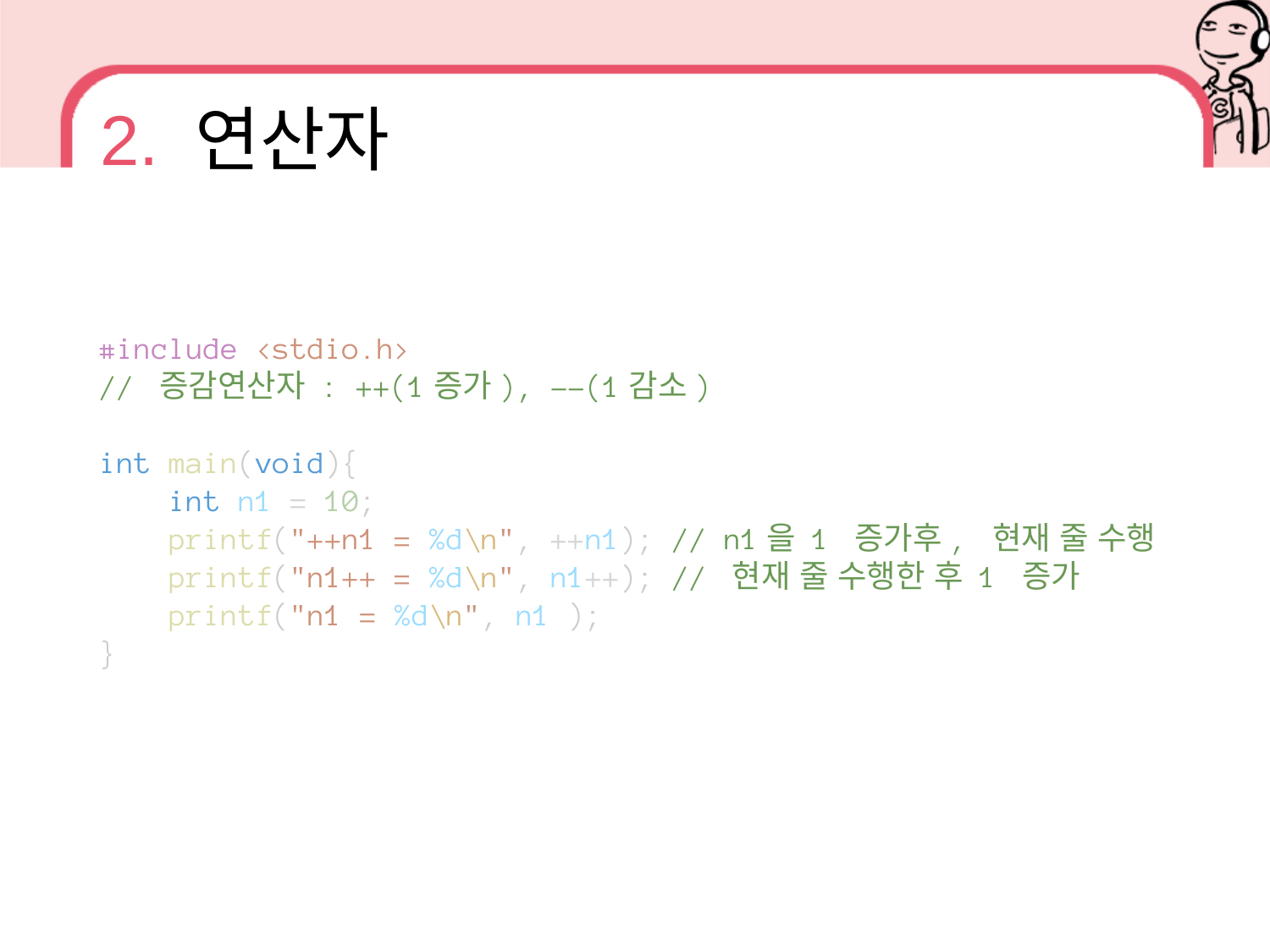

# 2. 연산자
#include <stdio.h>
// 증감연산자 : ++(1증가), --(1감소)
int main(void){
    int n1 = 10;
    printf("++n1 = %d\n", ++n1); // n1을 1 증가후, 현재 줄 수행
    printf("n1++ = %d\n", n1++); // 현재 줄 수행한 후 1 증가
    printf("n1 = %d\n", n1 );
}